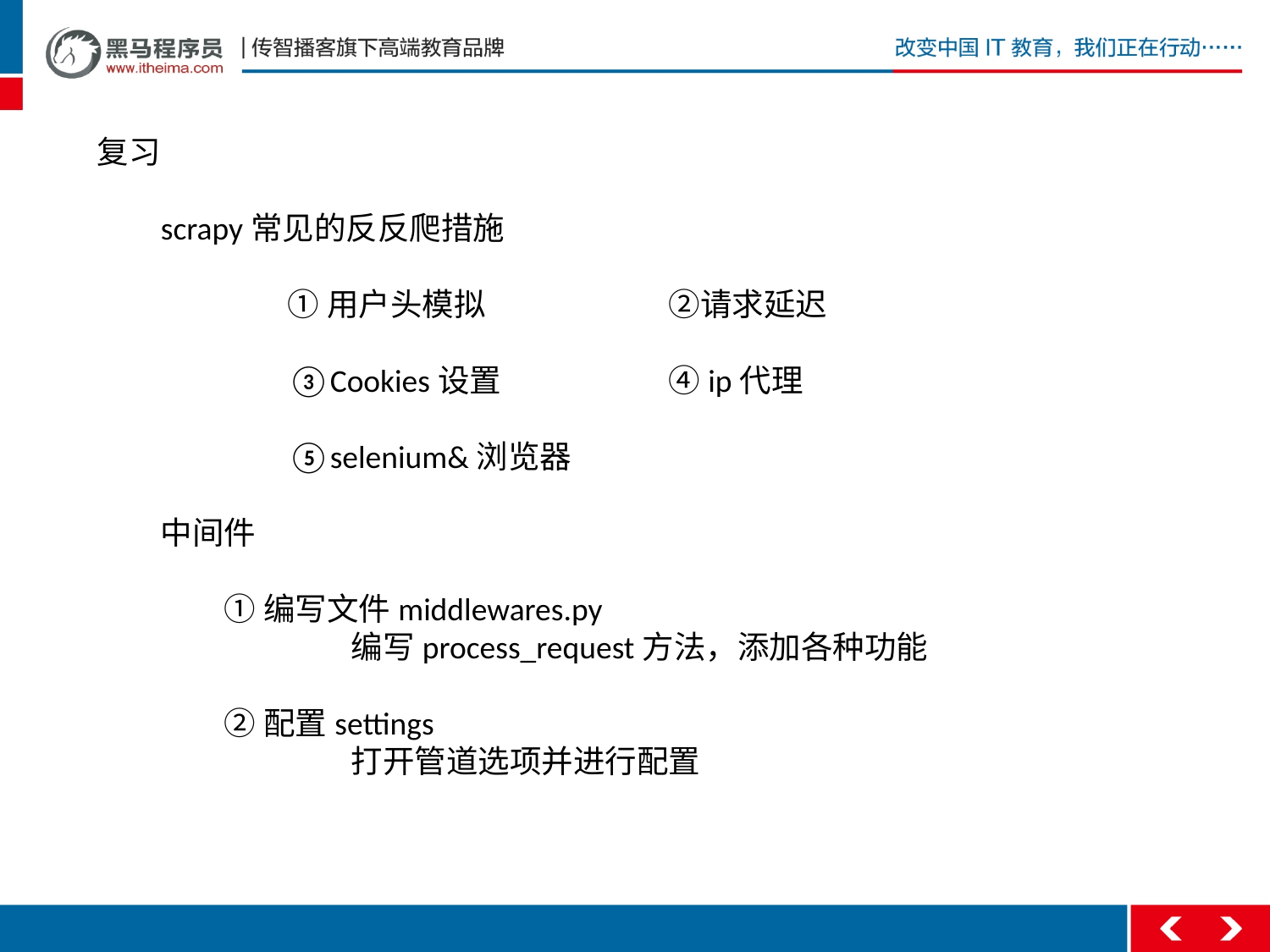

复习

scrapy常见的反反爬措施

	①用户头模拟		②请求延迟

	③Cookies设置		④ip代理

	⑤selenium&浏览器

中间件

	①编写文件middlewares.py
		编写process_request方法，添加各种功能

	②配置settings
		打开管道选项并进行配置